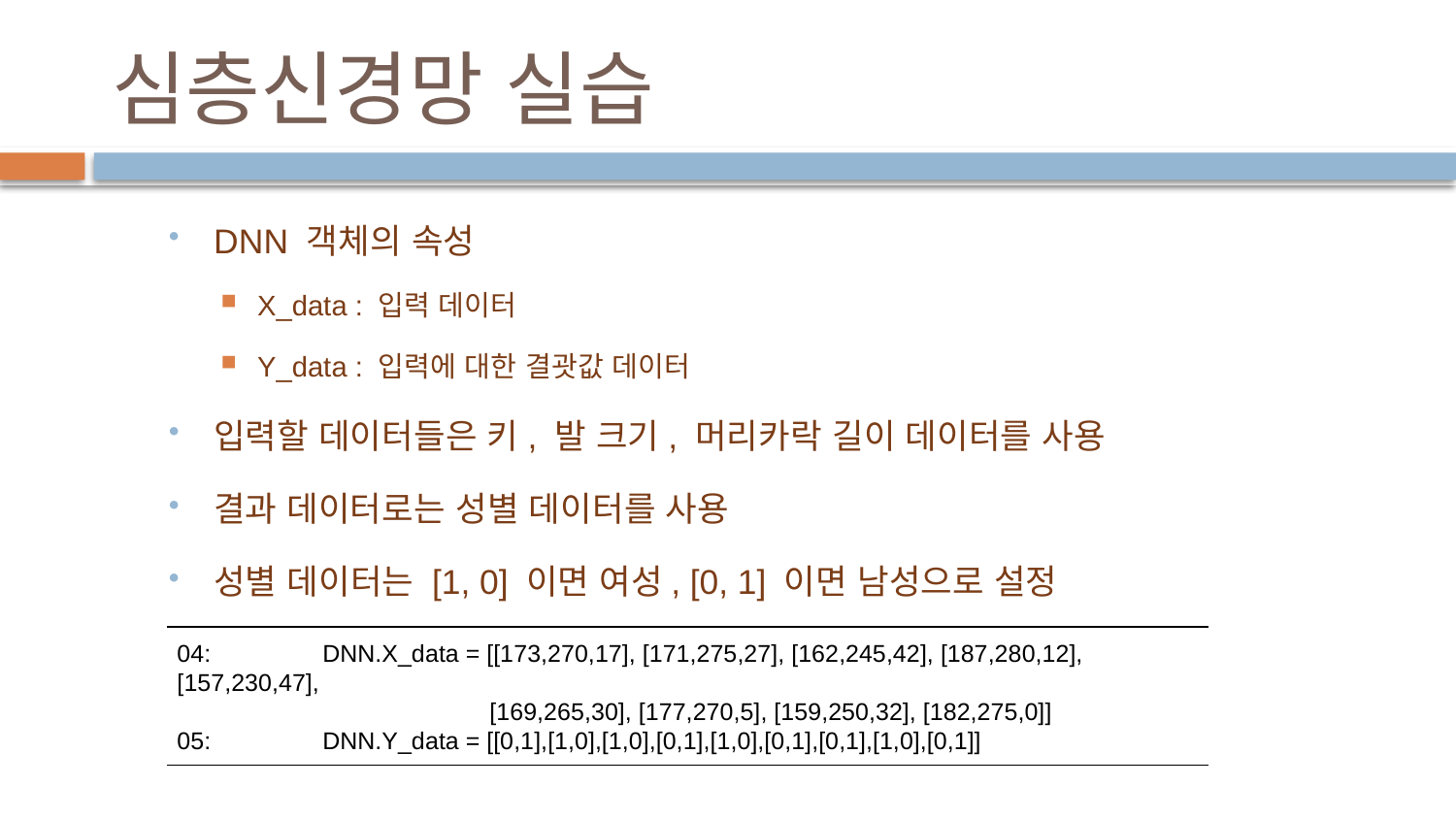

# 심층신경망 실습
DNN 객체의 속성
X_data : 입력 데이터
Y_data : 입력에 대한 결괏값 데이터
입력할 데이터들은 키, 발 크기, 머리카락 길이 데이터를 사용
결과 데이터로는 성별 데이터를 사용
성별 데이터는 [1, 0] 이면 여성, [0, 1] 이면 남성으로 설정
| 04: DNN.X\_data = [[173,270,17], [171,275,27], [162,245,42], [187,280,12], [157,230,47], [169,265,30], [177,270,5], [159,250,32], [182,275,0]] 05: DNN.Y\_data = [[0,1],[1,0],[1,0],[0,1],[1,0],[0,1],[0,1],[1,0],[0,1]] |
| --- |